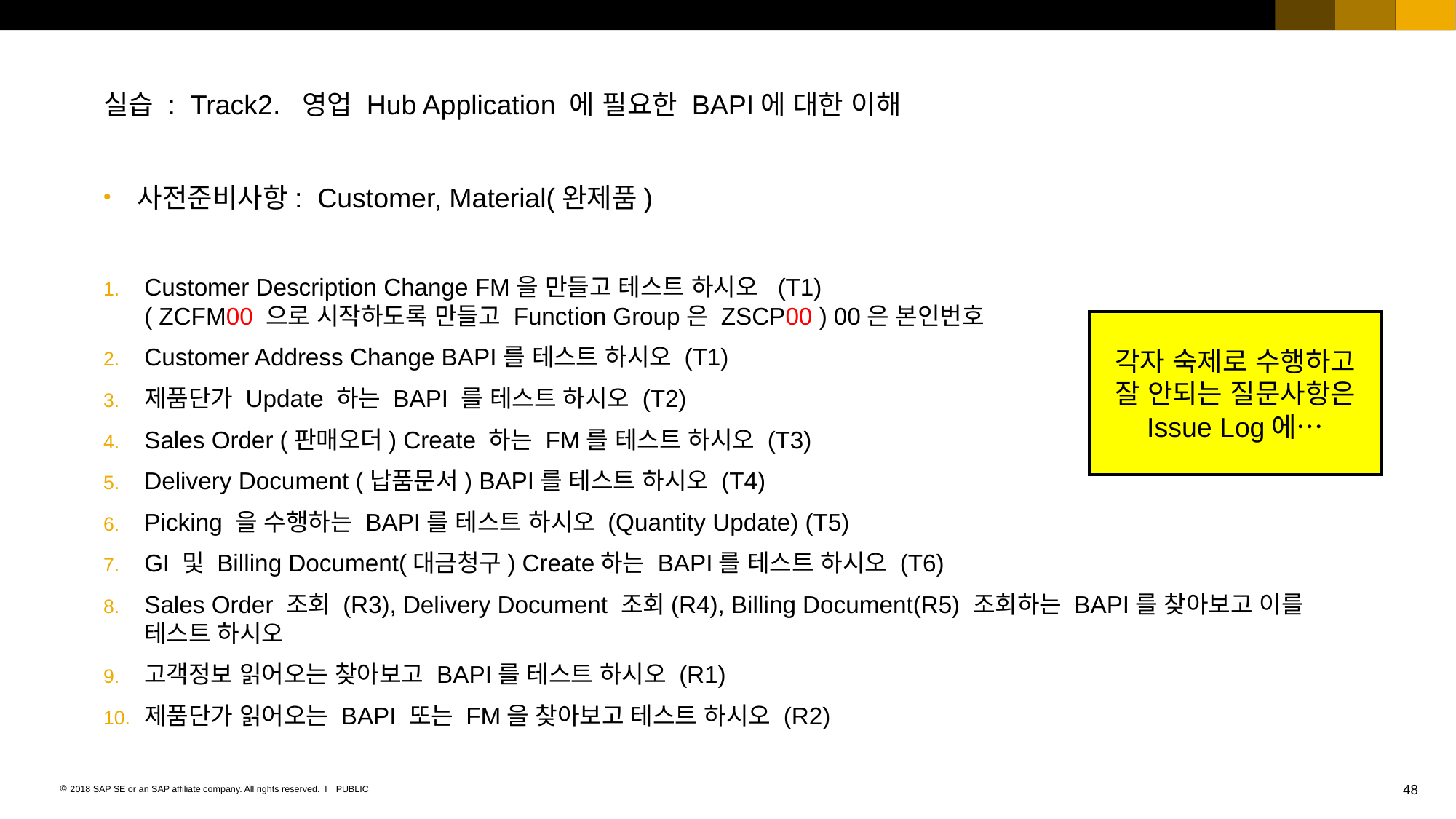

실습 :  Track2.  영업 Hub Application 에 필요한 BAPI에 대한 이해

사전준비사항:  Customer, Material(완제품)

Customer Description Change FM을 만들고 테스트 하시오  (T1)
( ZCFM00 으로 시작하도록 만들고 Function Group은 ZSCP00 ) 00은 본인번호
Customer Address Change BAPI를 테스트 하시오 (T1)
제품단가 Update 하는 BAPI 를 테스트 하시오 (T2)
Sales Order (판매오더) Create 하는 FM를 테스트 하시오 (T3)
Delivery Document (납품문서) BAPI를 테스트 하시오 (T4)
Picking 을 수행하는 BAPI를 테스트 하시오 (Quantity Update) (T5)
GI 및 Billing Document(대금청구) Create하는 BAPI를 테스트 하시오 (T6)
Sales Order 조회 (R3), Delivery Document 조회(R4), Billing Document(R5) 조회하는 BAPI를 찾아보고 이를 테스트 하시오
고객정보 읽어오는 찾아보고 BAPI를 테스트 하시오 (R1)
제품단가 읽어오는 BAPI 또는 FM을 찾아보고 테스트 하시오 (R2)

각자 숙제로 수행하고 잘 안되는 질문사항은 Issue Log에…